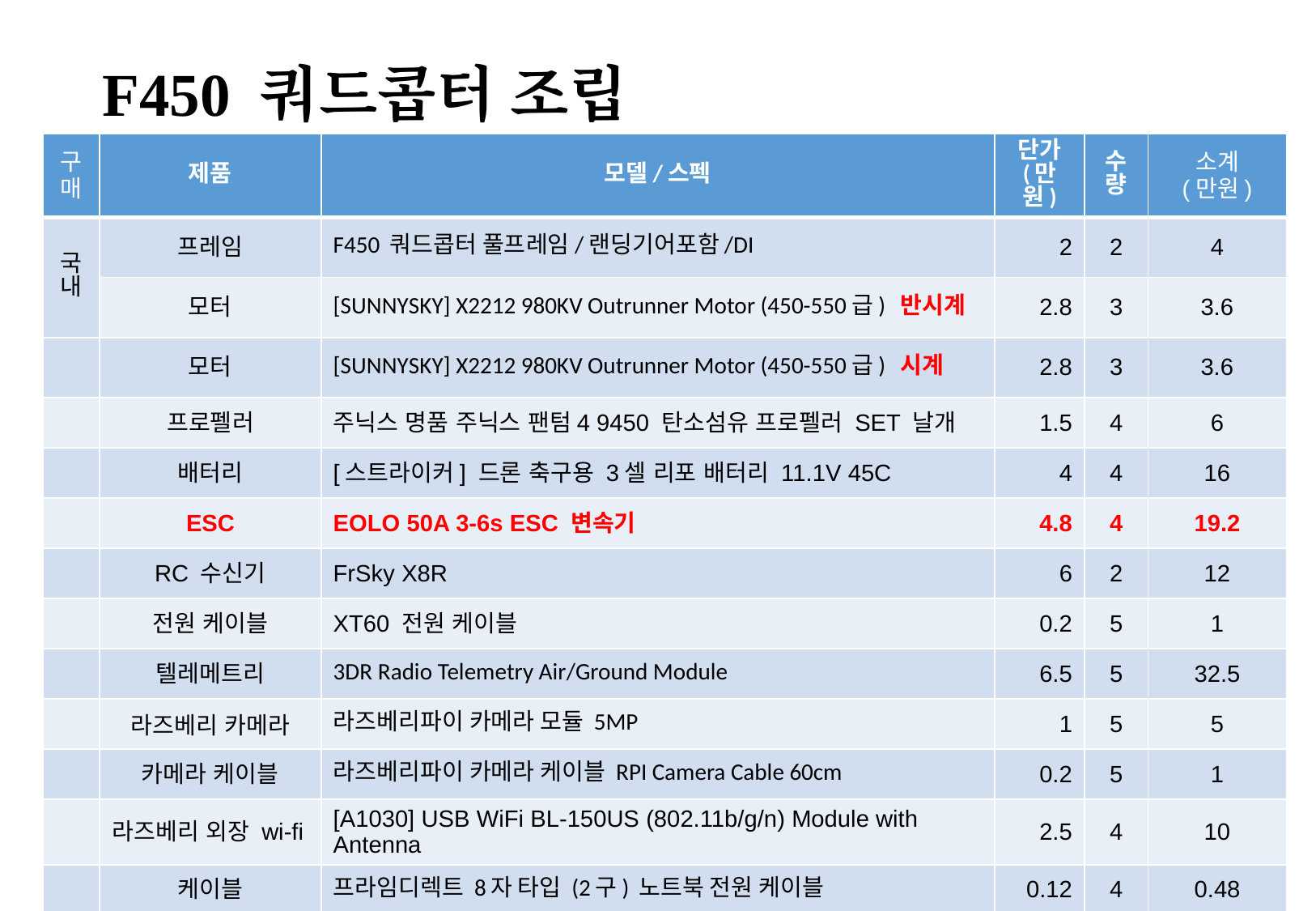

# F450 쿼드콥터 조립
| 구매 | 제품 | 모델/스펙 | 단가 (만원) | 수량 | 소계 (만원) |
| --- | --- | --- | --- | --- | --- |
| 국내 | 프레임 | F450 쿼드콥터 풀프레임/랜딩기어포함/DI | 2 | 2 | 4 |
|  | 모터 | [SUNNYSKY] X2212 980KV Outrunner Motor (450-550급) 반시계 | 2.8 | 3 | 3.6 |
|  | 모터 | [SUNNYSKY] X2212 980KV Outrunner Motor (450-550급) 시계 | 2.8 | 3 | 3.6 |
|  | 프로펠러 | 주닉스 명품 주닉스 팬텀4 9450 탄소섬유 프로펠러 SET 날개 | 1.5 | 4 | 6 |
|  | 배터리 | [스트라이커] 드론 축구용 3셀 리포 배터리 11.1V 45C | 4 | 4 | 16 |
|  | ESC | EOLO 50A 3-6s ESC 변속기 | 4.8 | 4 | 19.2 |
|  | RC 수신기 | FrSky X8R | 6 | 2 | 12 |
|  | 전원 케이블 | XT60 전원 케이블 | 0.2 | 5 | 1 |
|  | 텔레메트리 | 3DR Radio Telemetry Air/Ground Module | 6.5 | 5 | 32.5 |
|  | 라즈베리 카메라 | 라즈베리파이 카메라 모듈 5MP | 1 | 5 | 5 |
|  | 카메라 케이블 | 라즈베리파이 카메라 케이블 RPI Camera Cable 60cm | 0.2 | 5 | 1 |
|  | 라즈베리 외장 wi-fi | [A1030] USB WiFi BL-150US (802.11b/g/n) Module with Antenna | 2.5 | 4 | 10 |
|  | 케이블 | 프라임디렉트 8자 타입 (2구) 노트북 전원 케이블 | 0.12 | 4 | 0.48 |
| 총계 |  |  |  |  | 95.18 |
2019-05-30
지능형 드론 멘토링 과정
3